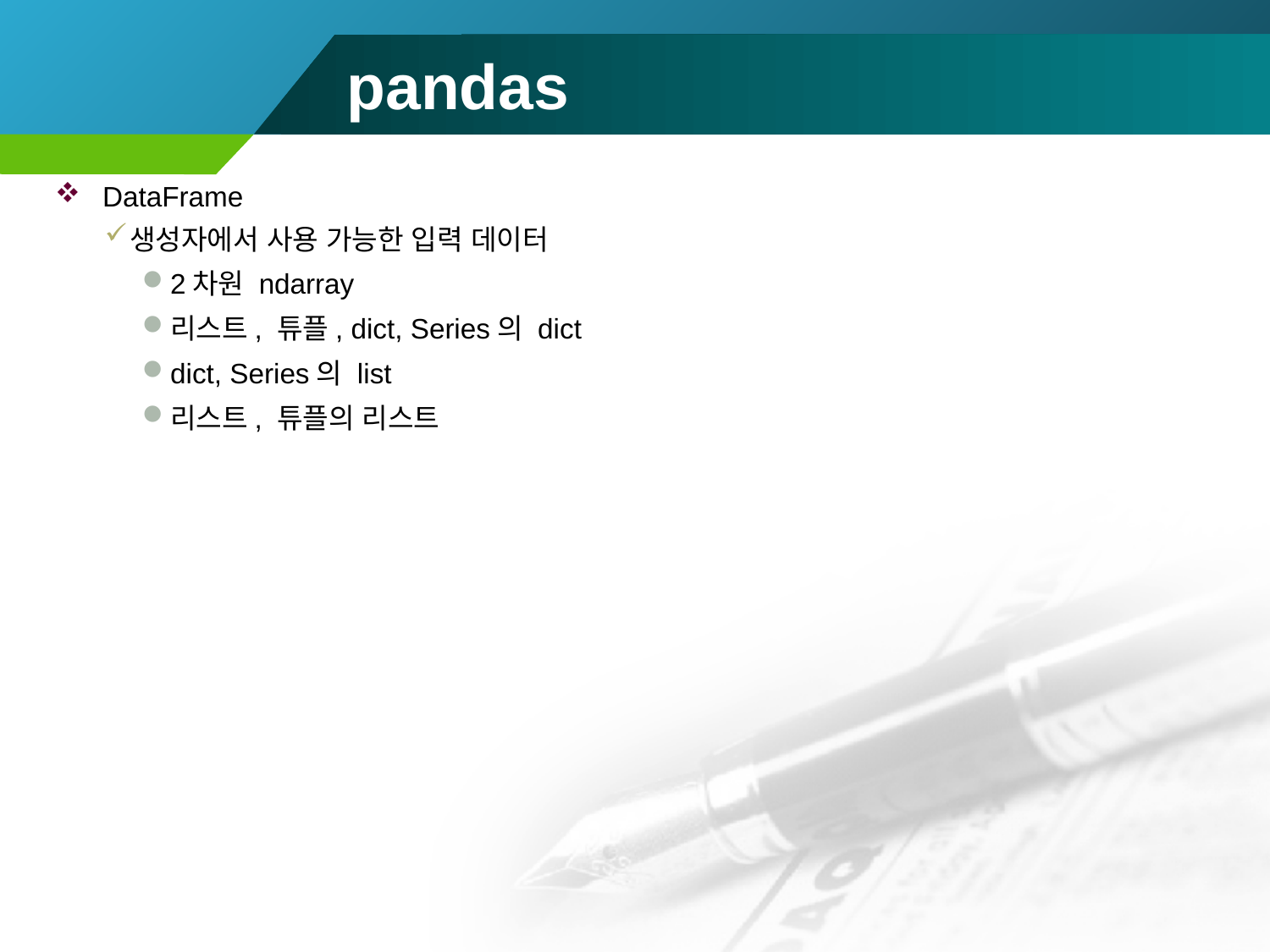

# pandas
DataFrame
생성자에서 사용 가능한 입력 데이터
2차원 ndarray
리스트, 튜플, dict, Series의 dict
dict, Series의 list
리스트, 튜플의 리스트